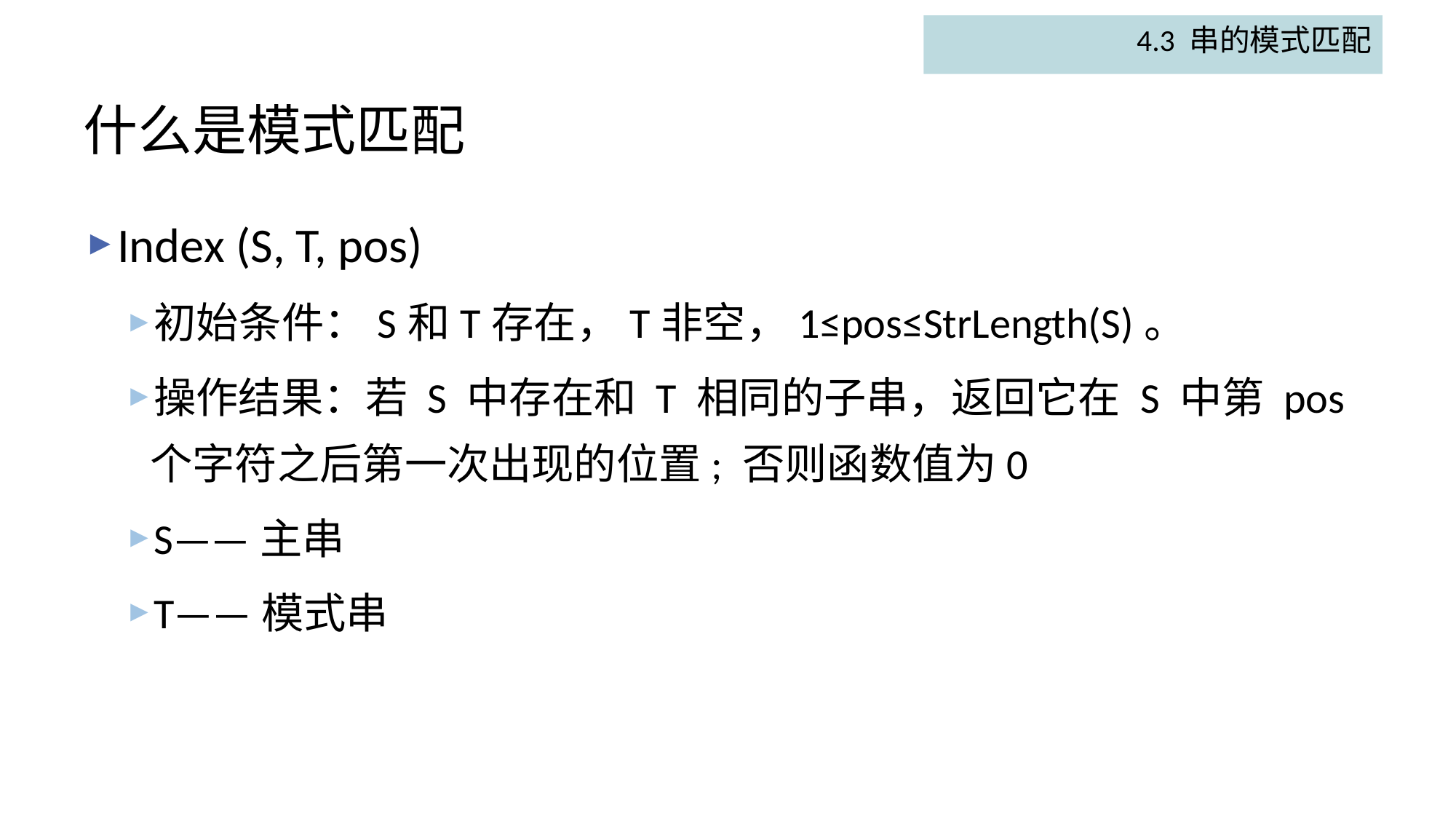

4.3 串的模式匹配

# 什么是模式匹配
Index (S, T, pos)
初始条件：S和T存在，T非空，1≤pos≤StrLength(S)。
操作结果：若 S 中存在和 T 相同的子串，返回它在 S 中第 pos 个字符之后第一次出现的位置; 否则函数值为0
S——主串
T——模式串